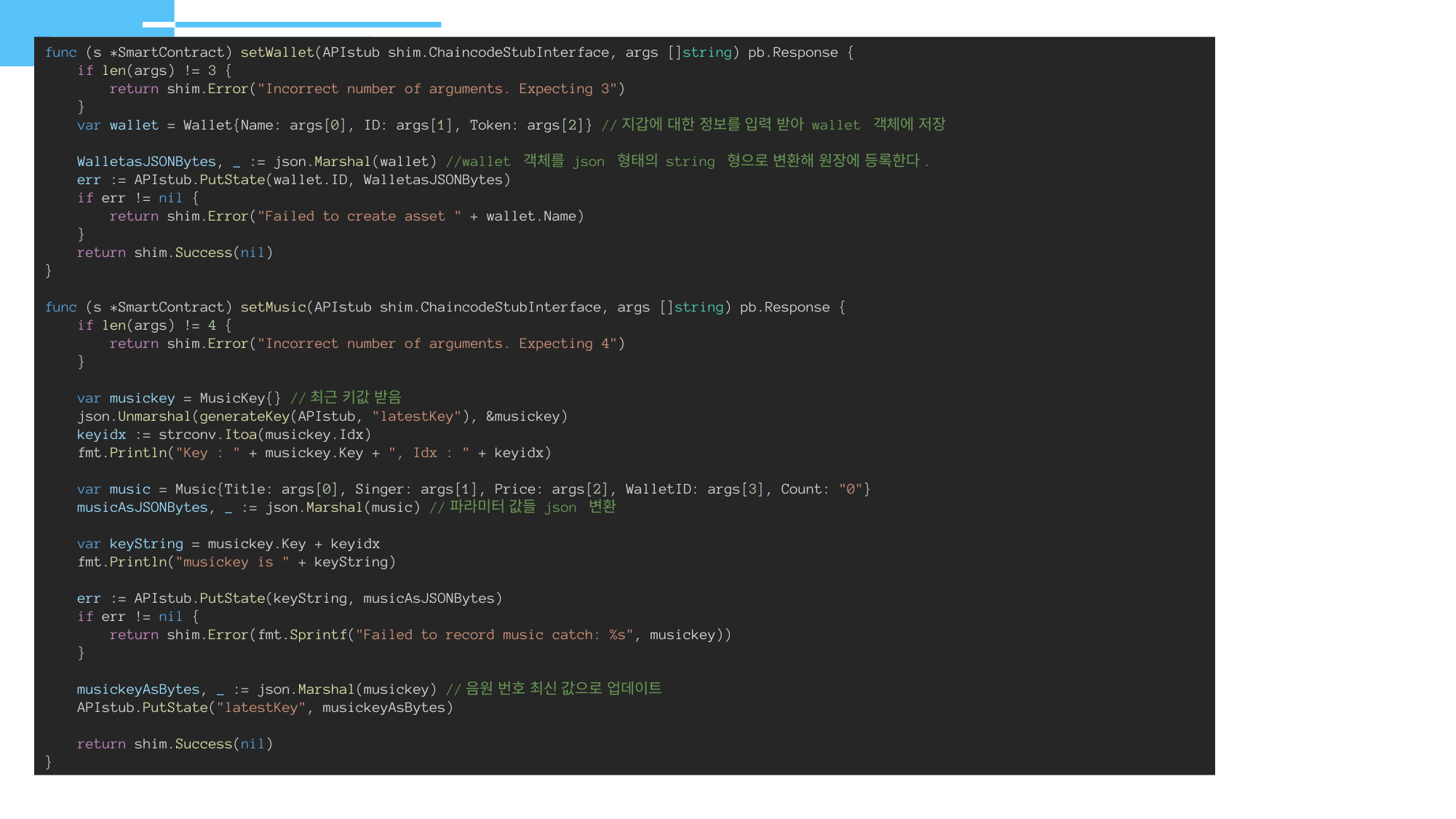

func (s *SmartContract) setWallet(APIstub shim.ChaincodeStubInterface, args []string) pb.Response {
    if len(args) != 3 {
        return shim.Error("Incorrect number of arguments. Expecting 3")
    }
    var wallet = Wallet{Name: args[0], ID: args[1], Token: args[2]} //지갑에 대한 정보를 입력 받아 wallet 객체에 저장
    WalletasJSONBytes, _ := json.Marshal(wallet) //wallet 객체를 json 형태의 string 형으로 변환해 원장에 등록한다.
    err := APIstub.PutState(wallet.ID, WalletasJSONBytes)
    if err != nil {
        return shim.Error("Failed to create asset " + wallet.Name)
    }
    return shim.Success(nil)
}
func (s *SmartContract) setMusic(APIstub shim.ChaincodeStubInterface, args []string) pb.Response {
    if len(args) != 4 {
        return shim.Error("Incorrect number of arguments. Expecting 4")
    }
    var musickey = MusicKey{} //최근 키값 받음
    json.Unmarshal(generateKey(APIstub, "latestKey"), &musickey)
    keyidx := strconv.Itoa(musickey.Idx)
    fmt.Println("Key : " + musickey.Key + ", Idx : " + keyidx)
    var music = Music{Title: args[0], Singer: args[1], Price: args[2], WalletID: args[3], Count: "0"}
    musicAsJSONBytes, _ := json.Marshal(music) //파라미터 값들 json 변환
    var keyString = musickey.Key + keyidx
    fmt.Println("musickey is " + keyString)
    err := APIstub.PutState(keyString, musicAsJSONBytes)
    if err != nil {
        return shim.Error(fmt.Sprintf("Failed to record music catch: %s", musickey))
    }
    musickeyAsBytes, _ := json.Marshal(musickey) //음원 번호 최신 값으로 업데이트
    APIstub.PutState("latestKey", musickeyAsBytes)
    return shim.Success(nil)
}